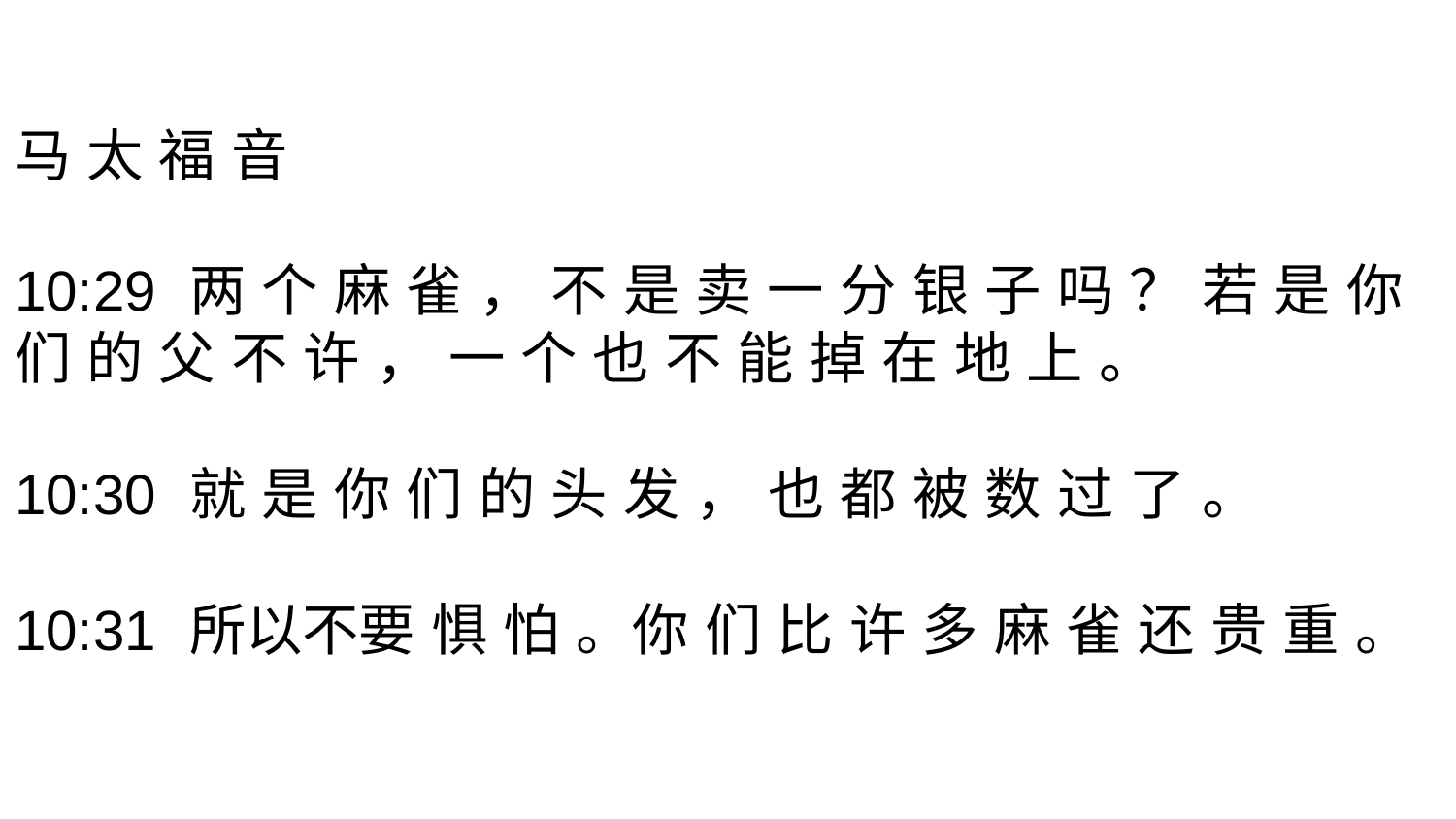

马 太 福 音

10:29	 两 个 麻 雀 ， 不 是 卖 一 分 银 子 吗 ？ 若 是 你 们 的 父 不 许 ， 一 个 也 不 能 掉 在 地 上 。

10:30	 就 是 你 们 的 头 发 ， 也 都 被 数 过 了 。

10:31	 所以不要 惧 怕 。你 们 比 许 多 麻 雀 还 贵 重 。